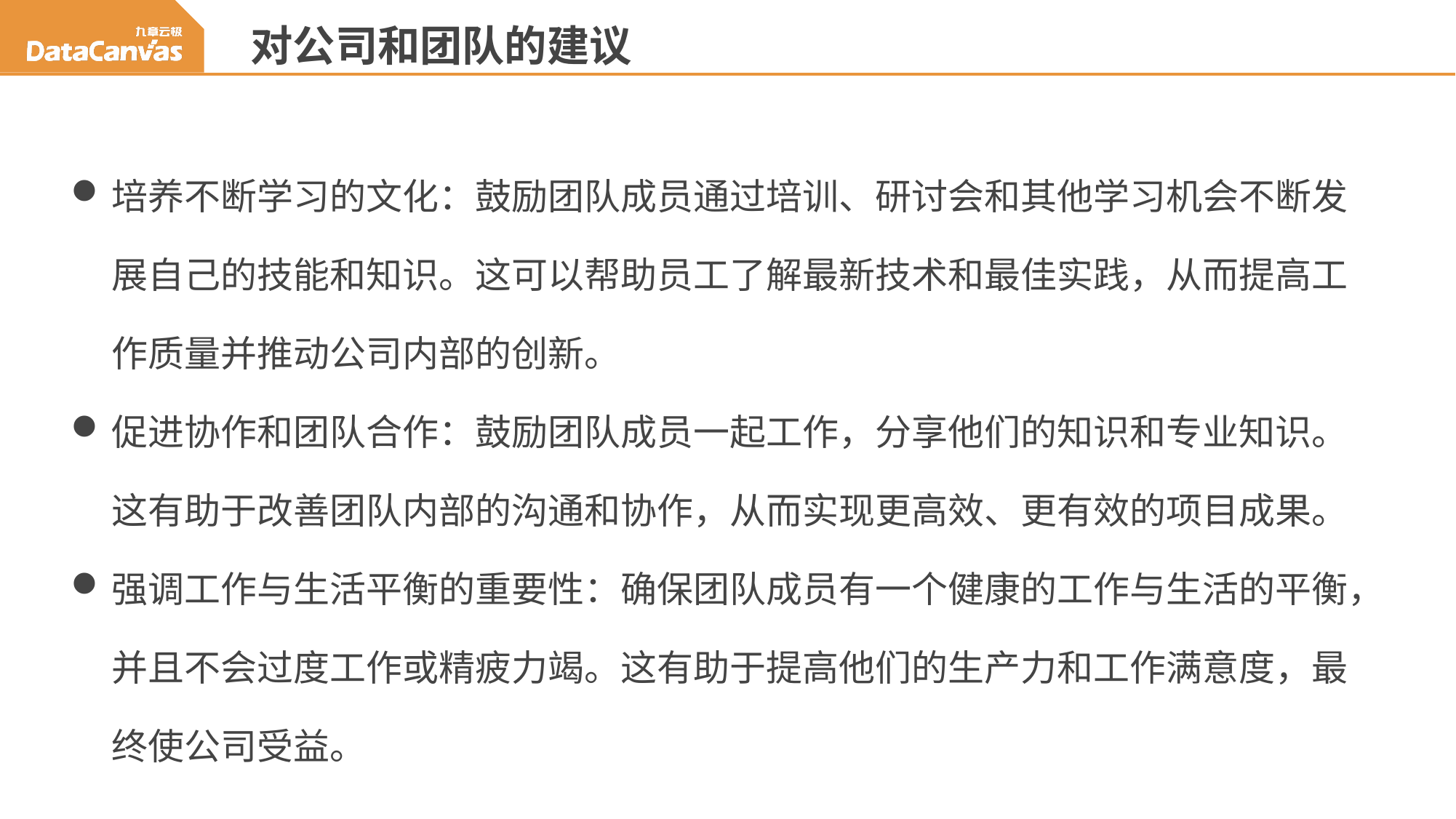

对公司和团队的建议
培养不断学习的文化：鼓励团队成员通过培训、研讨会和其他学习机会不断发展自己的技能和知识。这可以帮助员工了解最新技术和最佳实践，从而提高工作质量并推动公司内部的创新。
促进协作和团队合作：鼓励团队成员一起工作，分享他们的知识和专业知识。这有助于改善团队内部的沟通和协作，从而实现更高效、更有效的项目成果。
强调工作与生活平衡的重要性：确保团队成员有一个健康的工作与生活的平衡，并且不会过度工作或精疲力竭。这有助于提高他们的生产力和工作满意度，最终使公司受益。